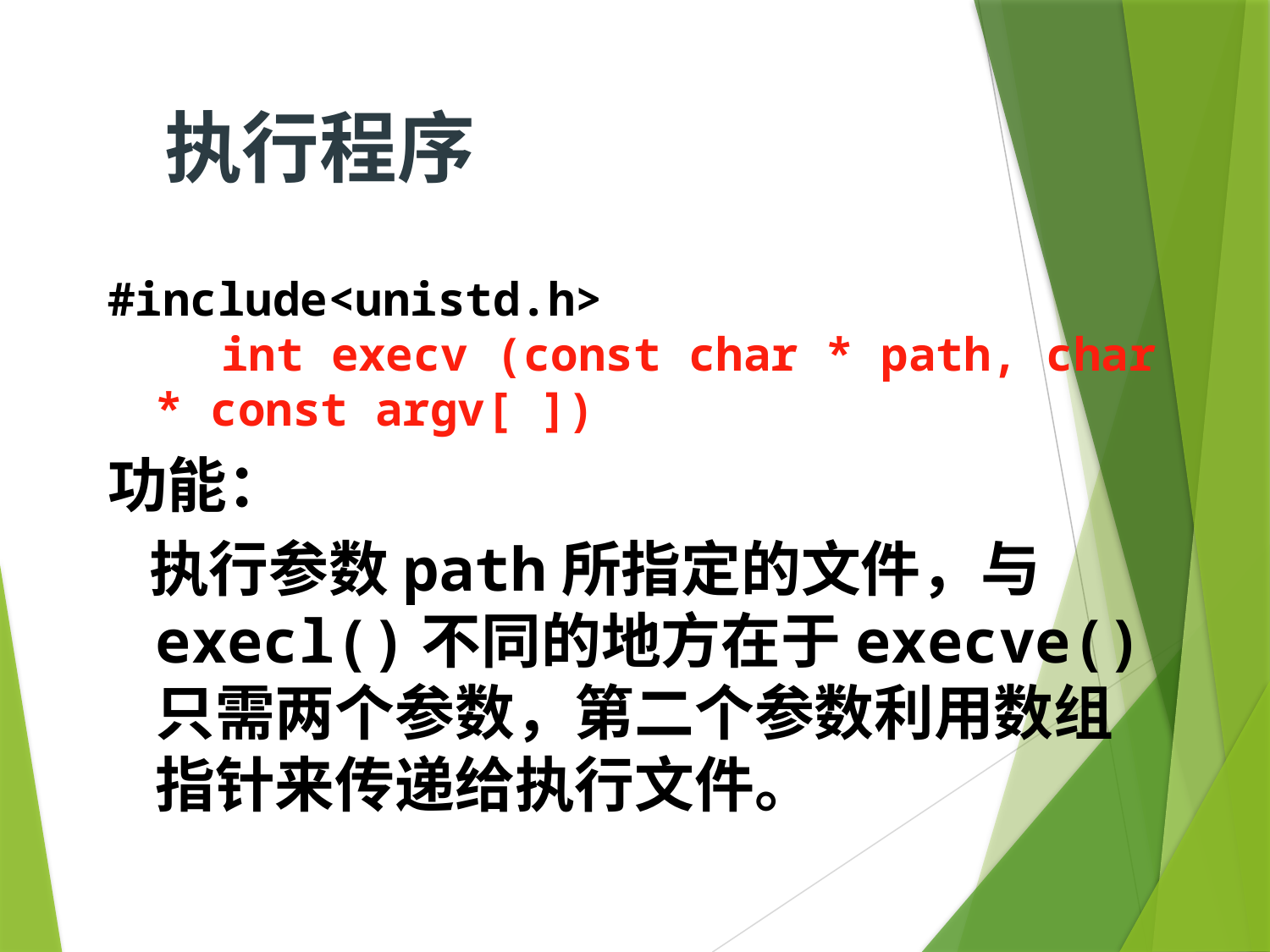

执行程序
#include<unistd.h>
    int execv (const char * path, char * const argv[ ])
功能：
  执行参数path所指定的文件，与execl()不同的地方在于execve()只需两个参数，第二个参数利用数组指针来传递给执行文件。